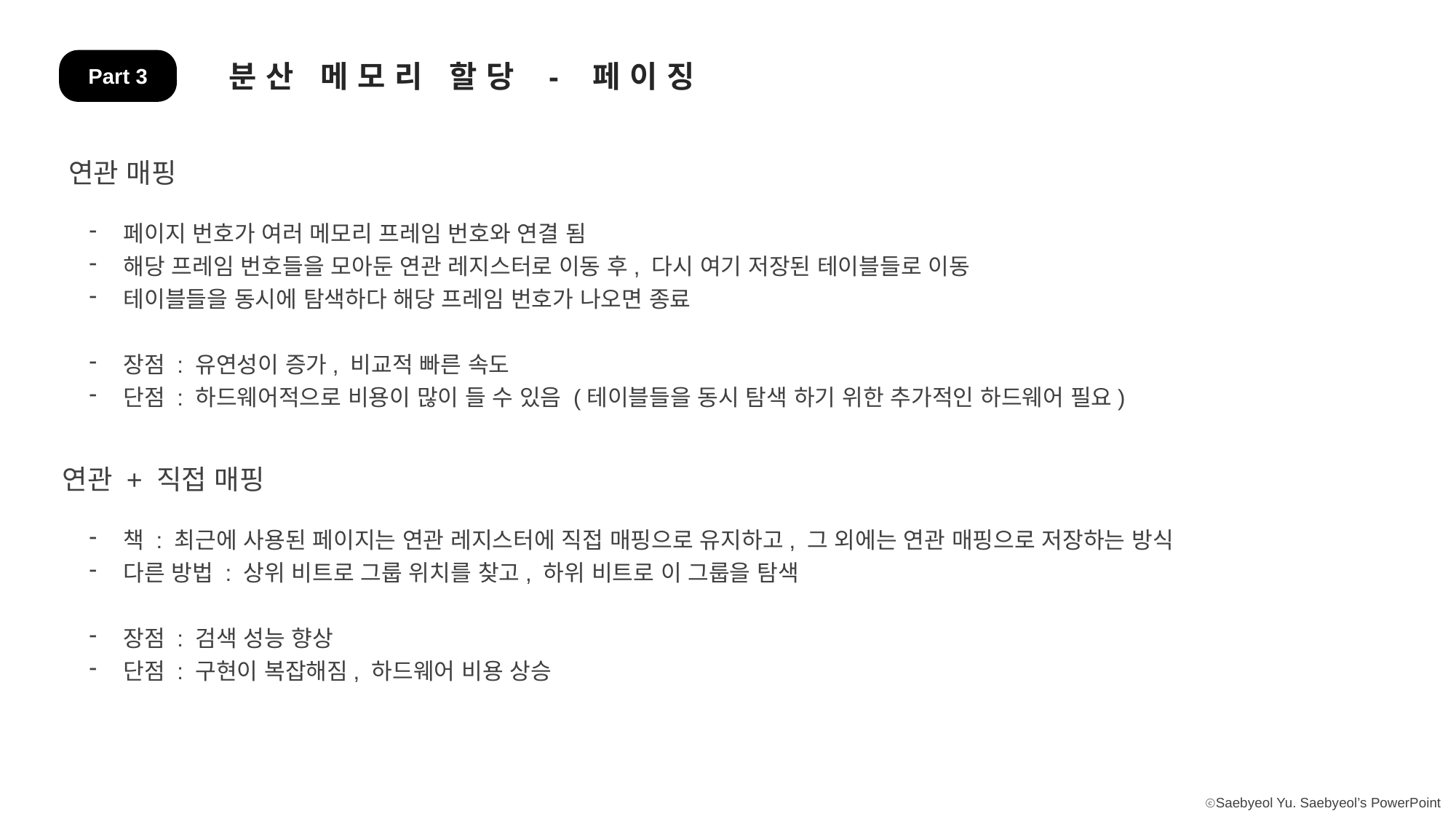

분산 메모리 할당 - 페이징
Part 3
연관 매핑
페이지 번호가 여러 메모리 프레임 번호와 연결 됨
해당 프레임 번호들을 모아둔 연관 레지스터로 이동 후, 다시 여기 저장된 테이블들로 이동
테이블들을 동시에 탐색하다 해당 프레임 번호가 나오면 종료

장점 : 유연성이 증가, 비교적 빠른 속도
단점 : 하드웨어적으로 비용이 많이 들 수 있음 (테이블들을 동시 탐색 하기 위한 추가적인 하드웨어 필요)
연관 + 직접 매핑
책 : 최근에 사용된 페이지는 연관 레지스터에 직접 매핑으로 유지하고, 그 외에는 연관 매핑으로 저장하는 방식
다른 방법 : 상위 비트로 그룹 위치를 찾고, 하위 비트로 이 그룹을 탐색

장점 : 검색 성능 향상
단점 : 구현이 복잡해짐, 하드웨어 비용 상승